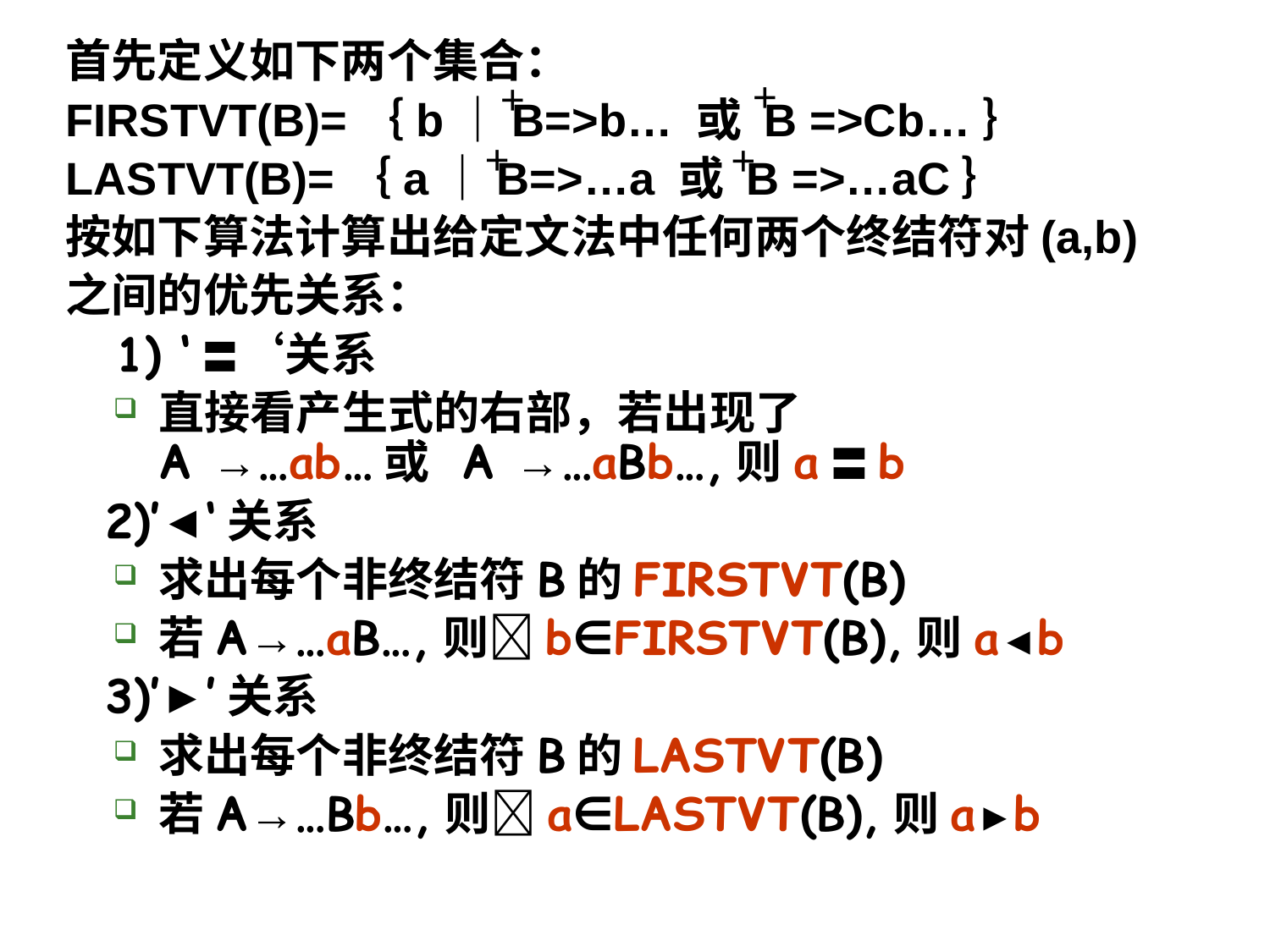

首先定义如下两个集合：
FIRSTVT(B)=｛b｜B=>b… 或 B =>Cb…｝
LASTVT(B)=｛a｜B=>…a 或 B =>…aC｝
按如下算法计算出给定文法中任何两个终结符对(a,b)
之间的优先关系：
    1) ‘〓‘关系
直接看产生式的右部，若出现了
A →…ab…或  A →…aBb…,则a〓b
  2)’◄‘关系
求出每个非终结符B的FIRSTVT(B)
若A→…aB…,则∀b∈FIRSTVT(B),则a◄b
  3)’►’关系
求出每个非终结符B的LASTVT(B)
若A→…Bb…,则∀a∈LASTVT(B),则a►b
+
+
+
+